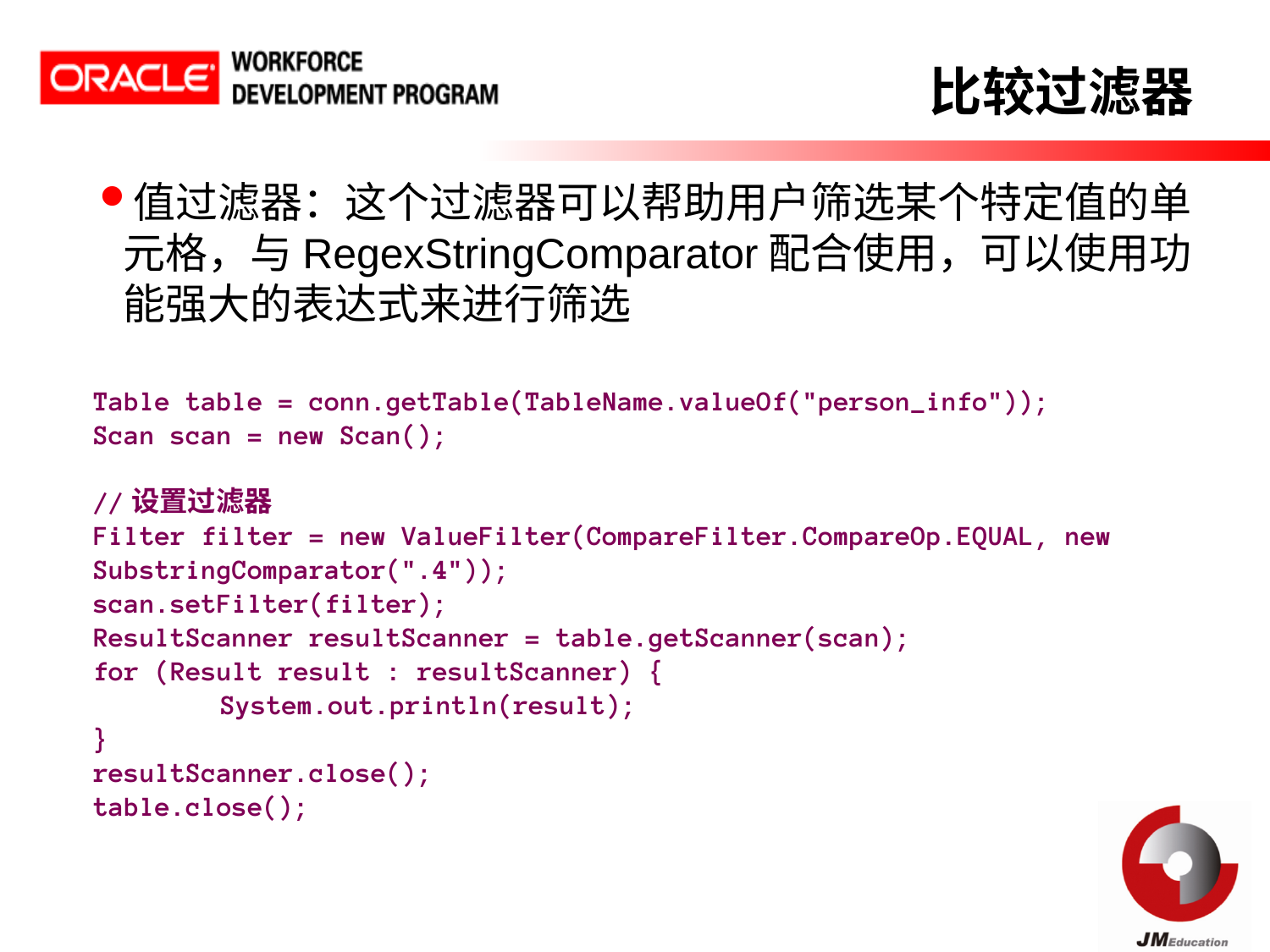

比较过滤器
值过滤器：这个过滤器可以帮助用户筛选某个特定值的单元格，与RegexStringComparator配合使用，可以使用功能强大的表达式来进行筛选
Table table = conn.getTable(TableName.valueOf("person_info"));
Scan scan = new Scan();

//设置过滤器
Filter filter = new ValueFilter(CompareFilter.CompareOp.EQUAL, new SubstringComparator(".4"));
scan.setFilter(filter);
ResultScanner resultScanner = table.getScanner(scan);
for (Result result : resultScanner) {
	System.out.println(result);
}
resultScanner.close();
table.close();